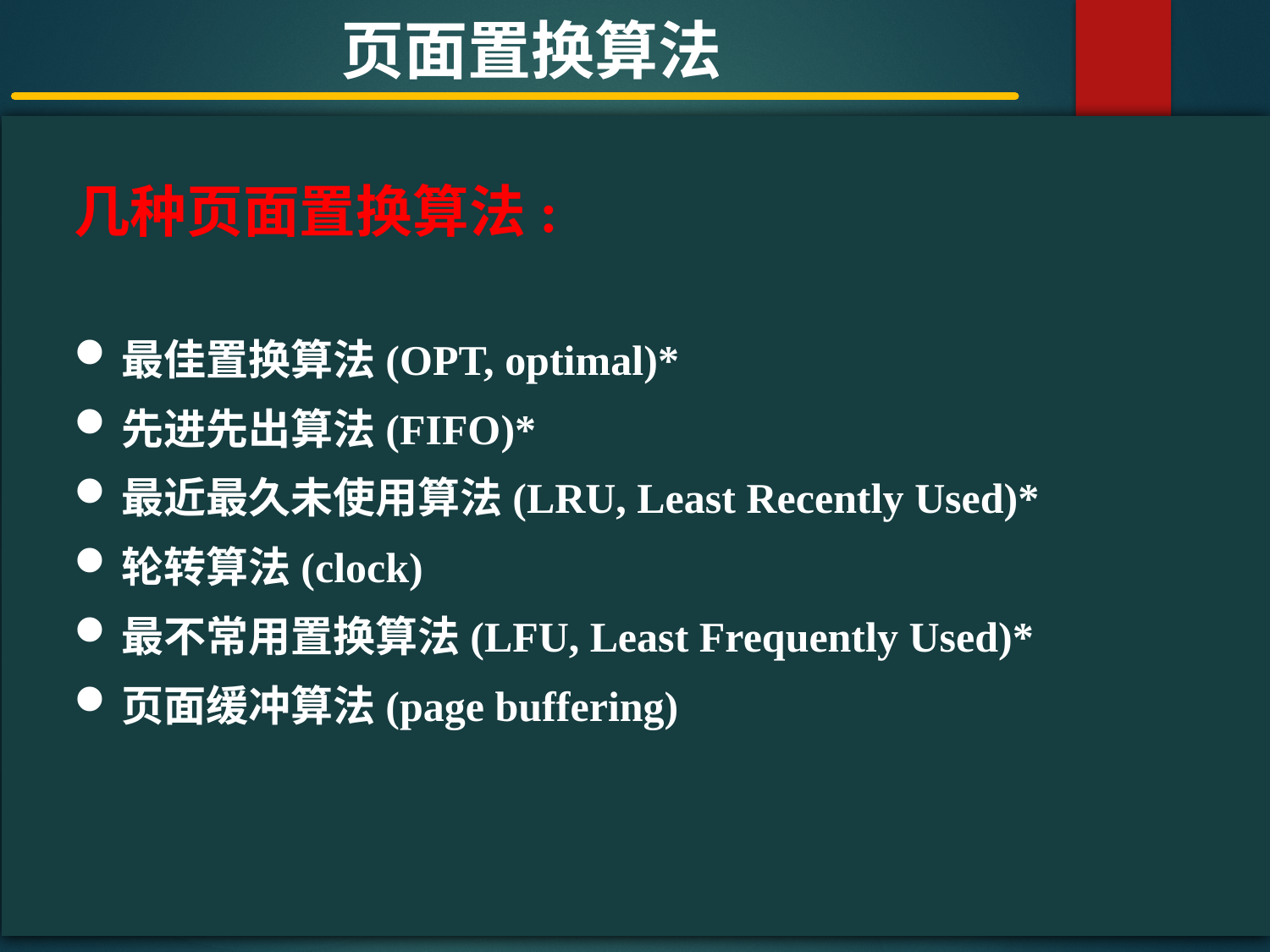

页面置换算法
#
几种页面置换算法:
最佳置换算法(OPT, optimal)*
先进先出算法(FIFO)*
最近最久未使用算法(LRU, Least Recently Used)*
轮转算法(clock)
最不常用置换算法(LFU, Least Frequently Used)*
页面缓冲算法(page buffering)